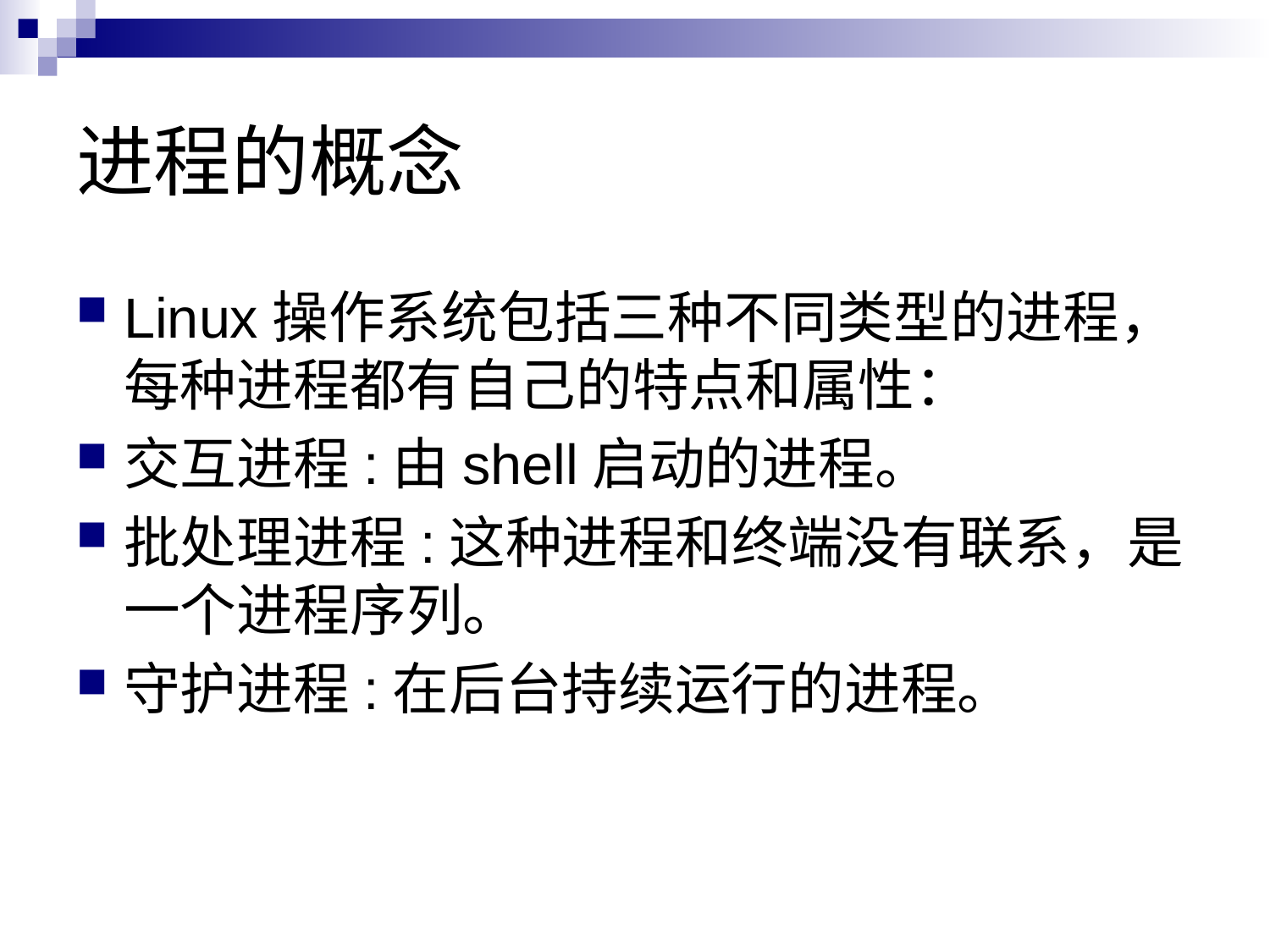

# 进程的概念
Linux操作系统包括三种不同类型的进程，每种进程都有自己的特点和属性：
交互进程:由shell启动的进程。
批处理进程:这种进程和终端没有联系，是一个进程序列。
守护进程:在后台持续运行的进程。